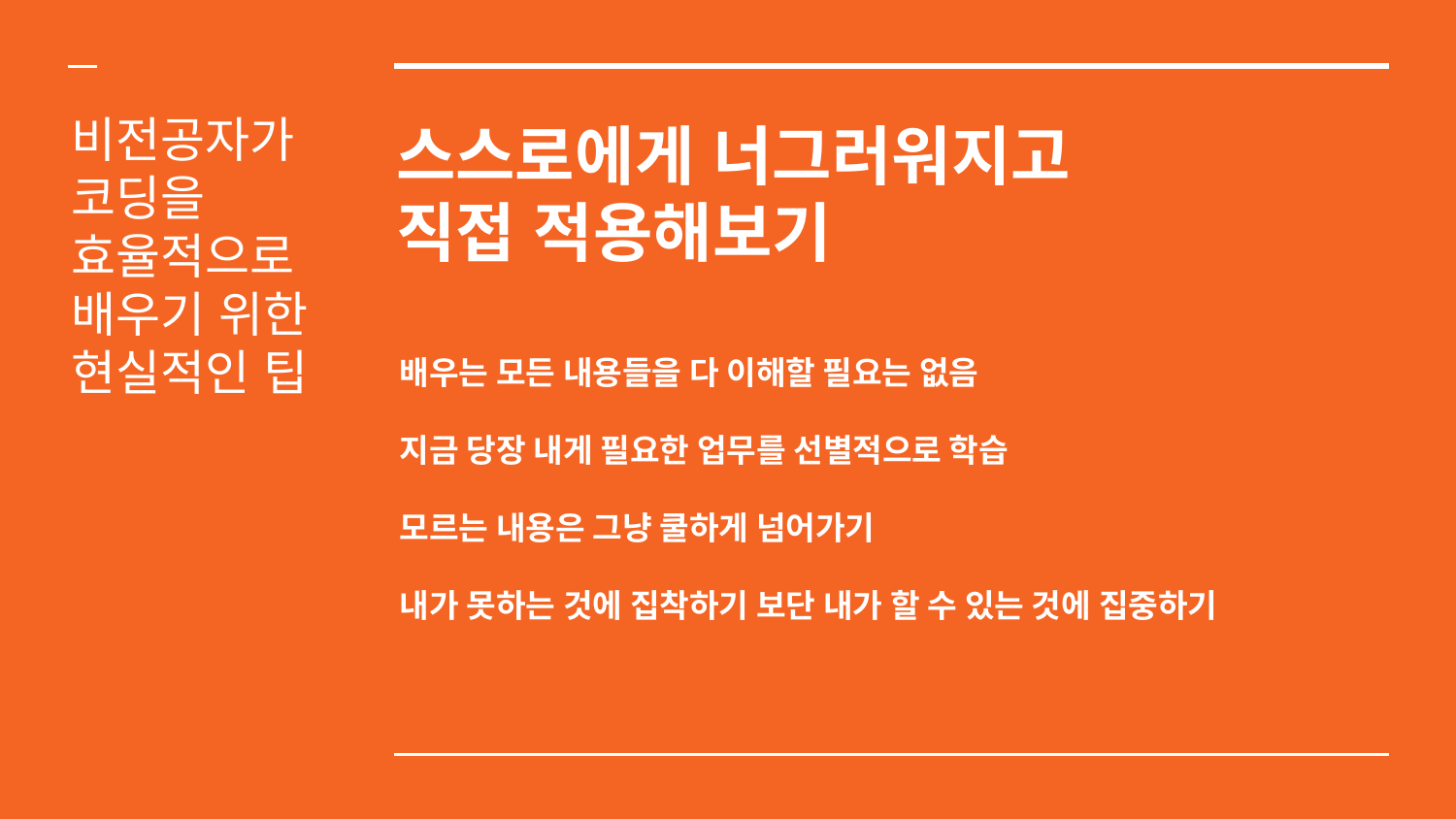

# 스스로에게 너그러워지고 직접 적용해보기
비전공자가
코딩을
효율적으로
배우기 위한 현실적인 팁
배우는 모든 내용들을 다 이해할 필요는 없음

지금 당장 내게 필요한 업무를 선별적으로 학습

모르는 내용은 그냥 쿨하게 넘어가기

내가 못하는 것에 집착하기 보단 내가 할 수 있는 것에 집중하기